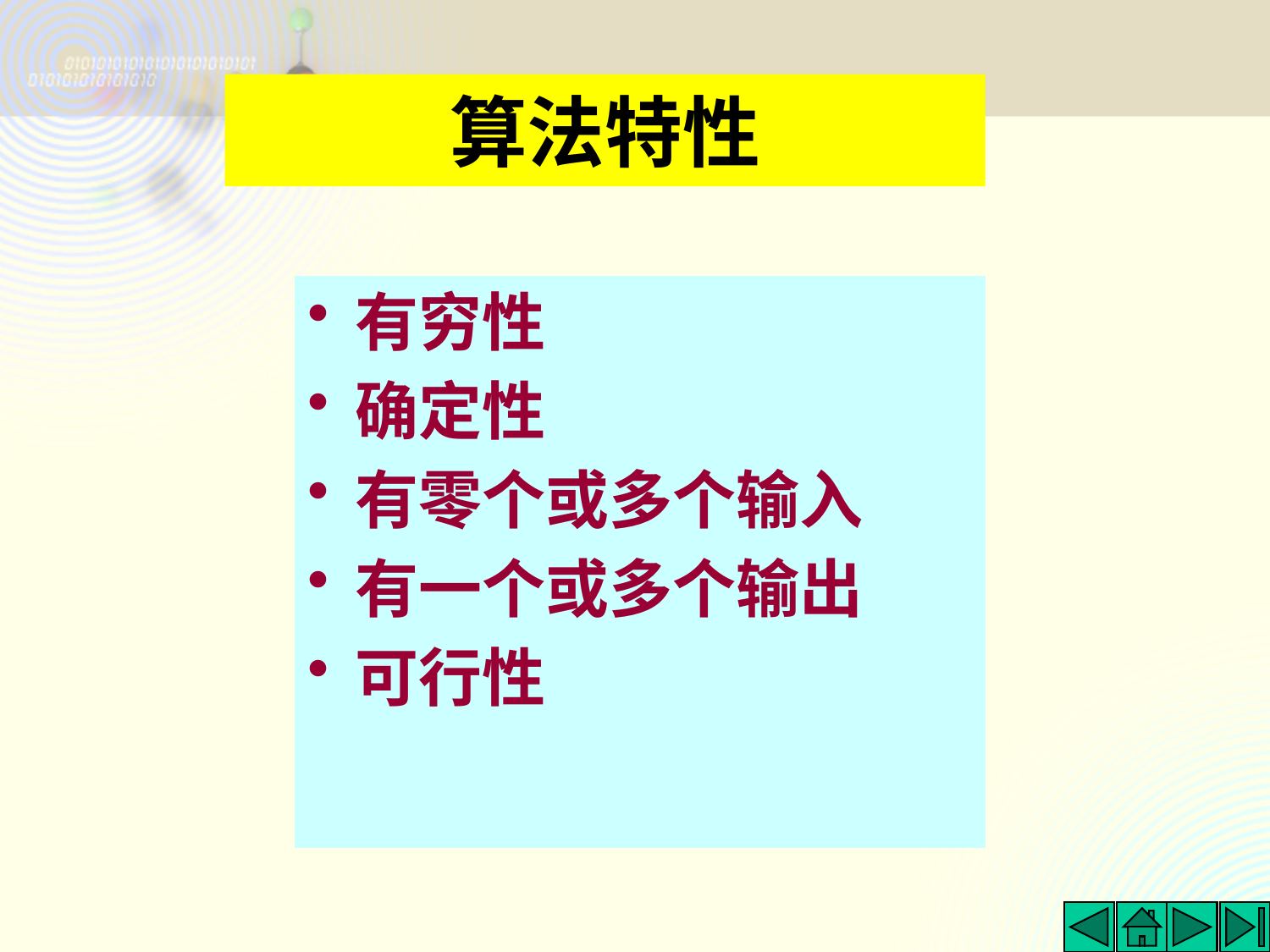

# 算法特性
有穷性
确定性
有零个或多个输入
有一个或多个输出
可行性